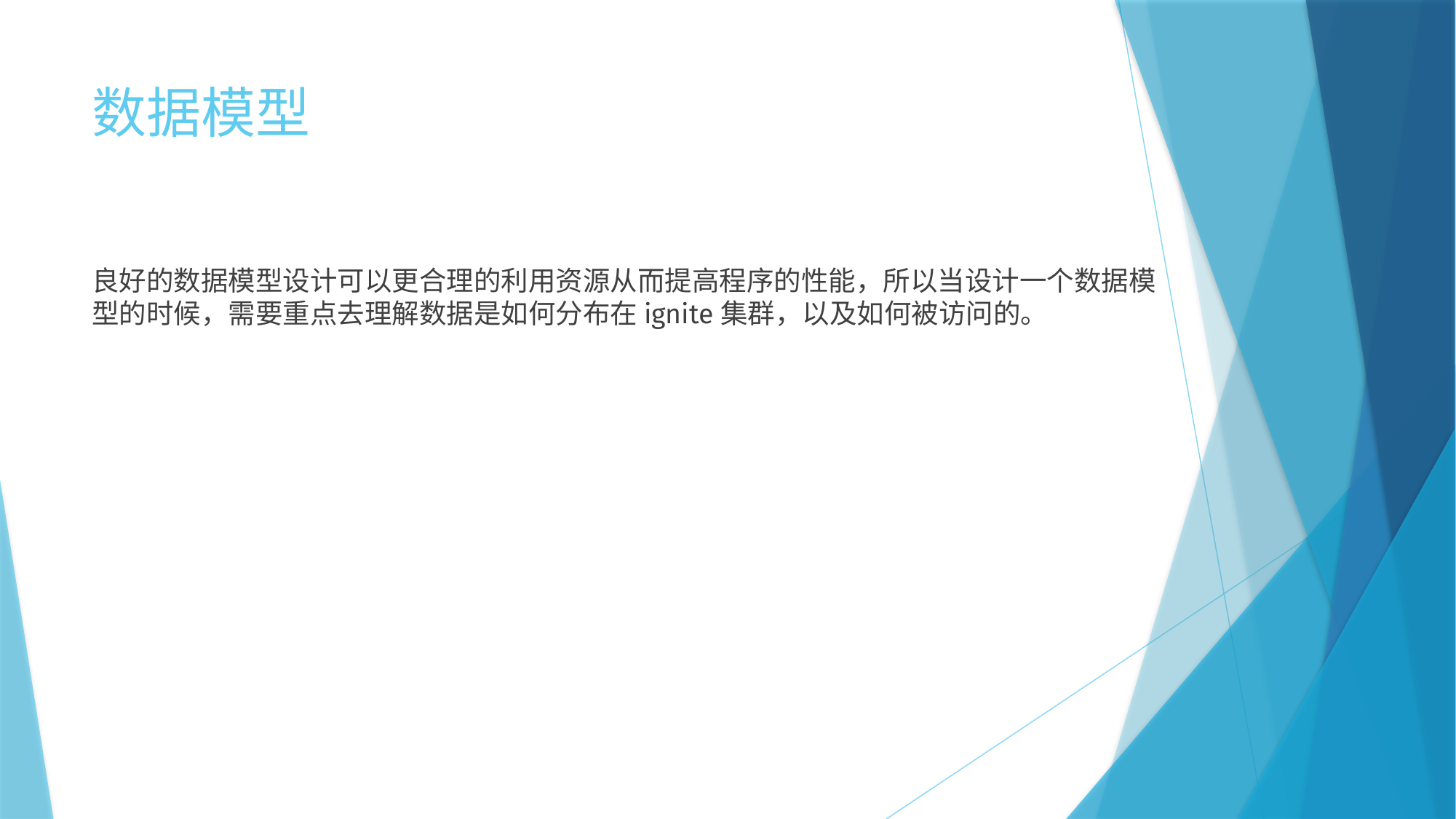

# 数据模型
良好的数据模型设计可以更合理的利用资源从而提高程序的性能，所以当设计一个数据模型的时候，需要重点去理解数据是如何分布在ignite集群，以及如何被访问的。